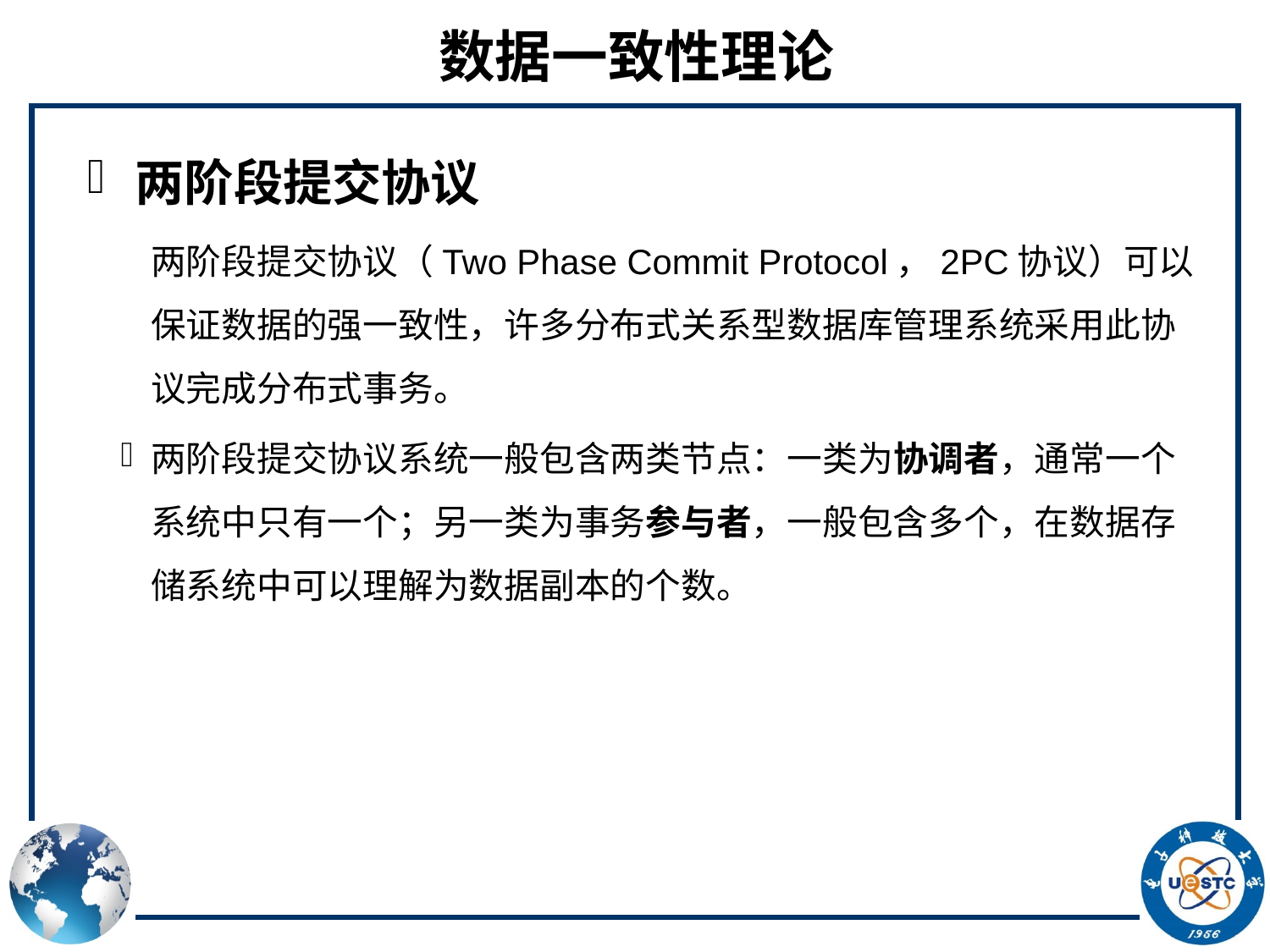

# 数据一致性理论
两阶段提交协议
两阶段提交协议（Two Phase Commit Protocol，2PC协议）可以保证数据的强一致性，许多分布式关系型数据库管理系统采用此协议完成分布式事务。
两阶段提交协议系统一般包含两类节点：一类为协调者，通常一个系统中只有一个；另一类为事务参与者，一般包含多个，在数据存储系统中可以理解为数据副本的个数。